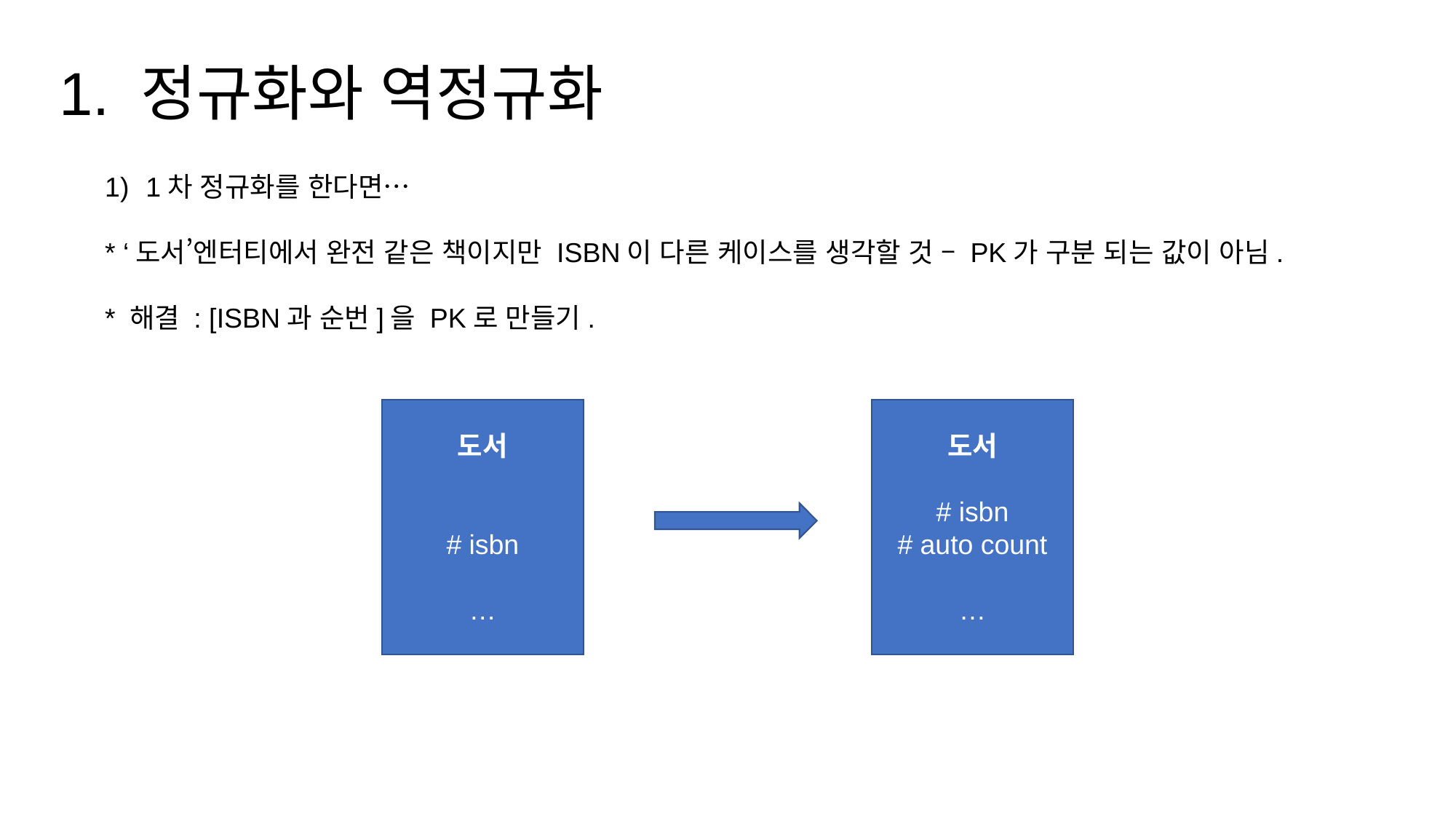

1. 정규화와 역정규화
1차 정규화를 한다면…

* ‘도서’엔터티에서 완전 같은 책이지만 ISBN이 다른 케이스를 생각할 것 – PK가 구분 되는 값이 아님.

* 해결 : [ISBN과 순번]을 PK로 만들기.
도서

# isbn

…
도서

# isbn
# auto count

…